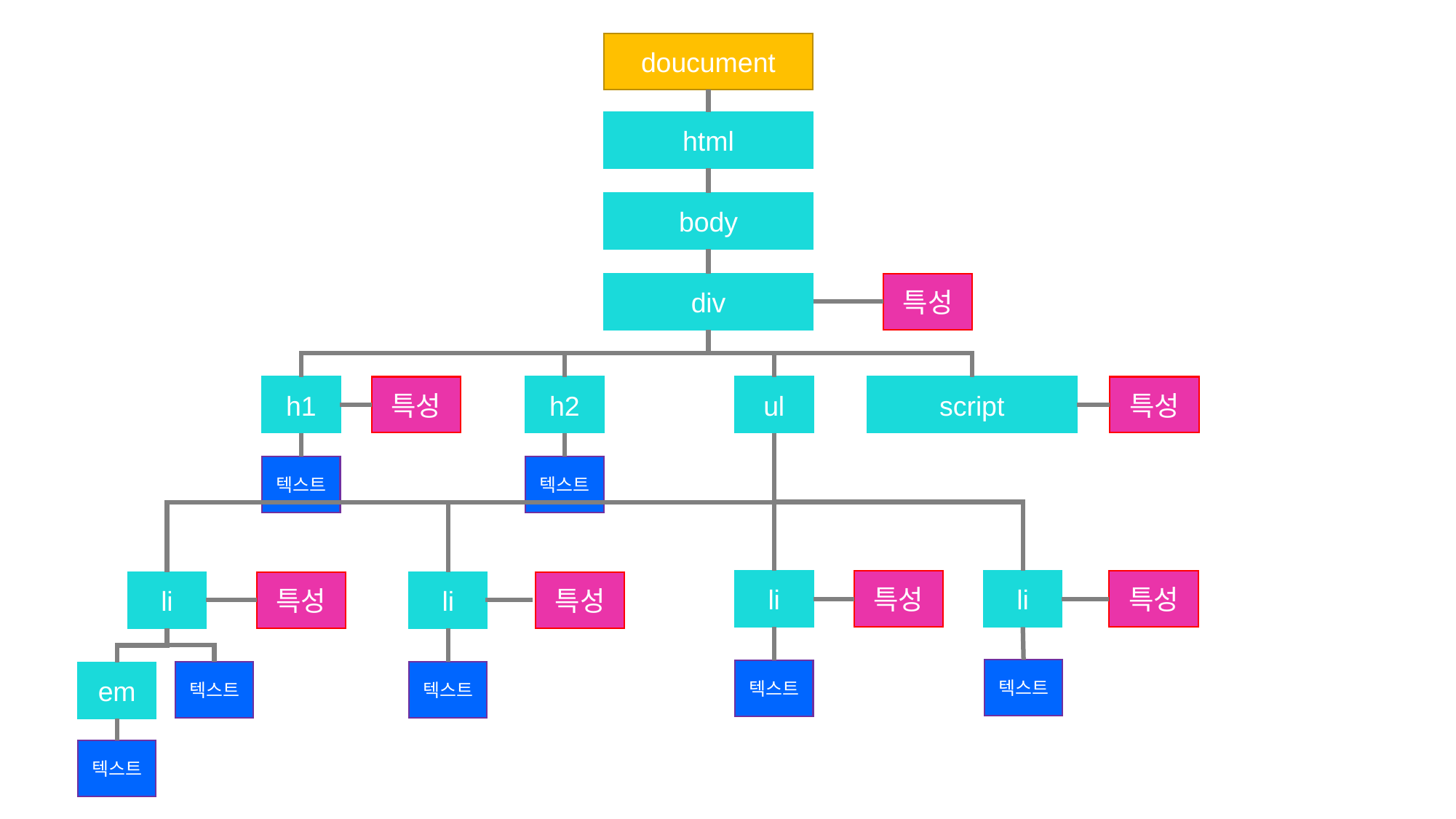

doucument
html
body
div
특성
특성
h2
h1
ul
특성
script
텍스트
텍스트
li
특성
특성
li
특성
특성
li
li
텍스트
텍스트
텍스트
텍스트
em
텍스트